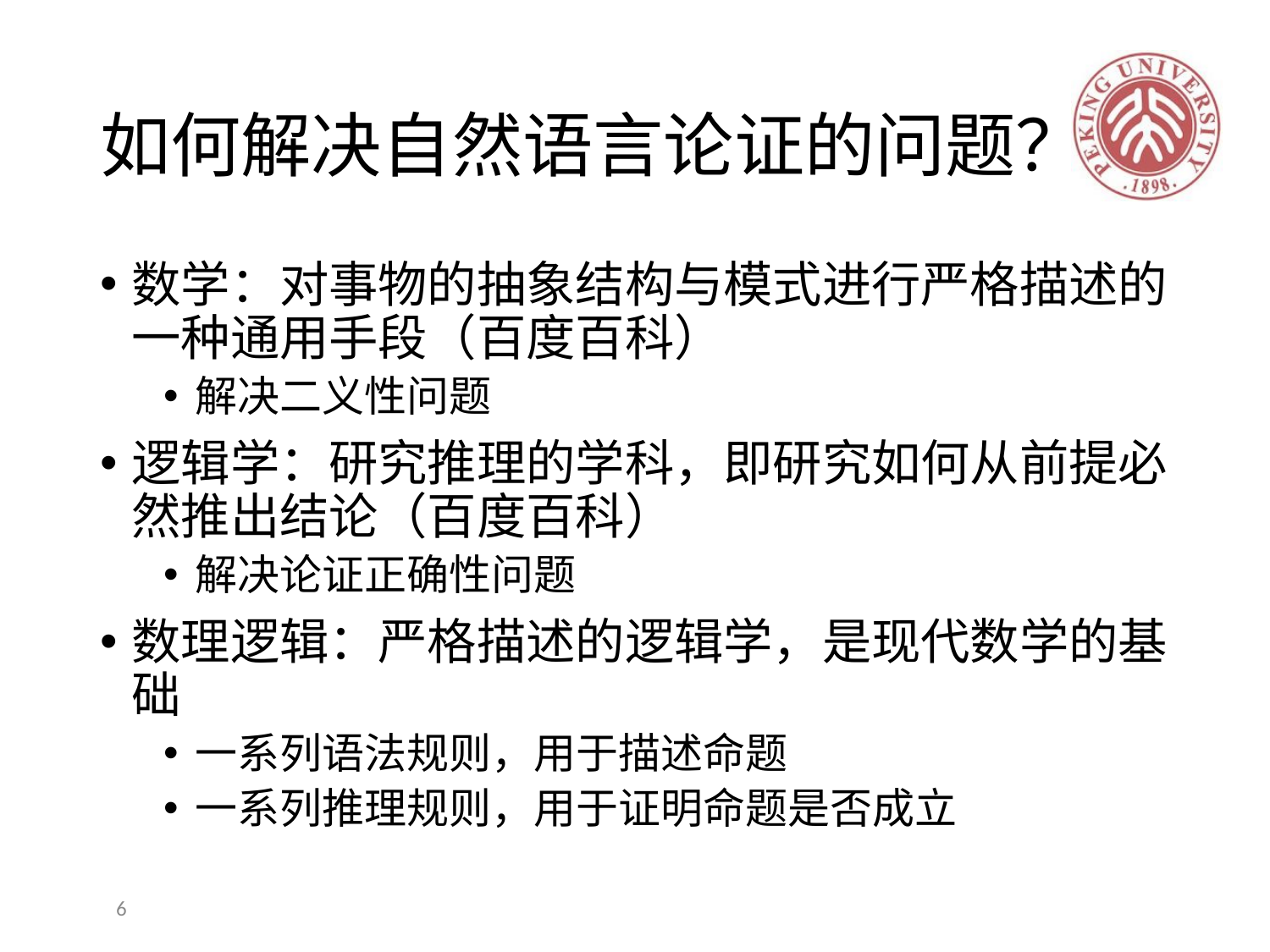

# 如何解决自然语言论证的问题？
数学：对事物的抽象结构与模式进行严格描述的一种通用手段（百度百科）
解决二义性问题
逻辑学：研究推理的学科，即研究如何从前提必然推出结论（百度百科）
解决论证正确性问题
数理逻辑：严格描述的逻辑学，是现代数学的基础
一系列语法规则，用于描述命题
一系列推理规则，用于证明命题是否成立

6